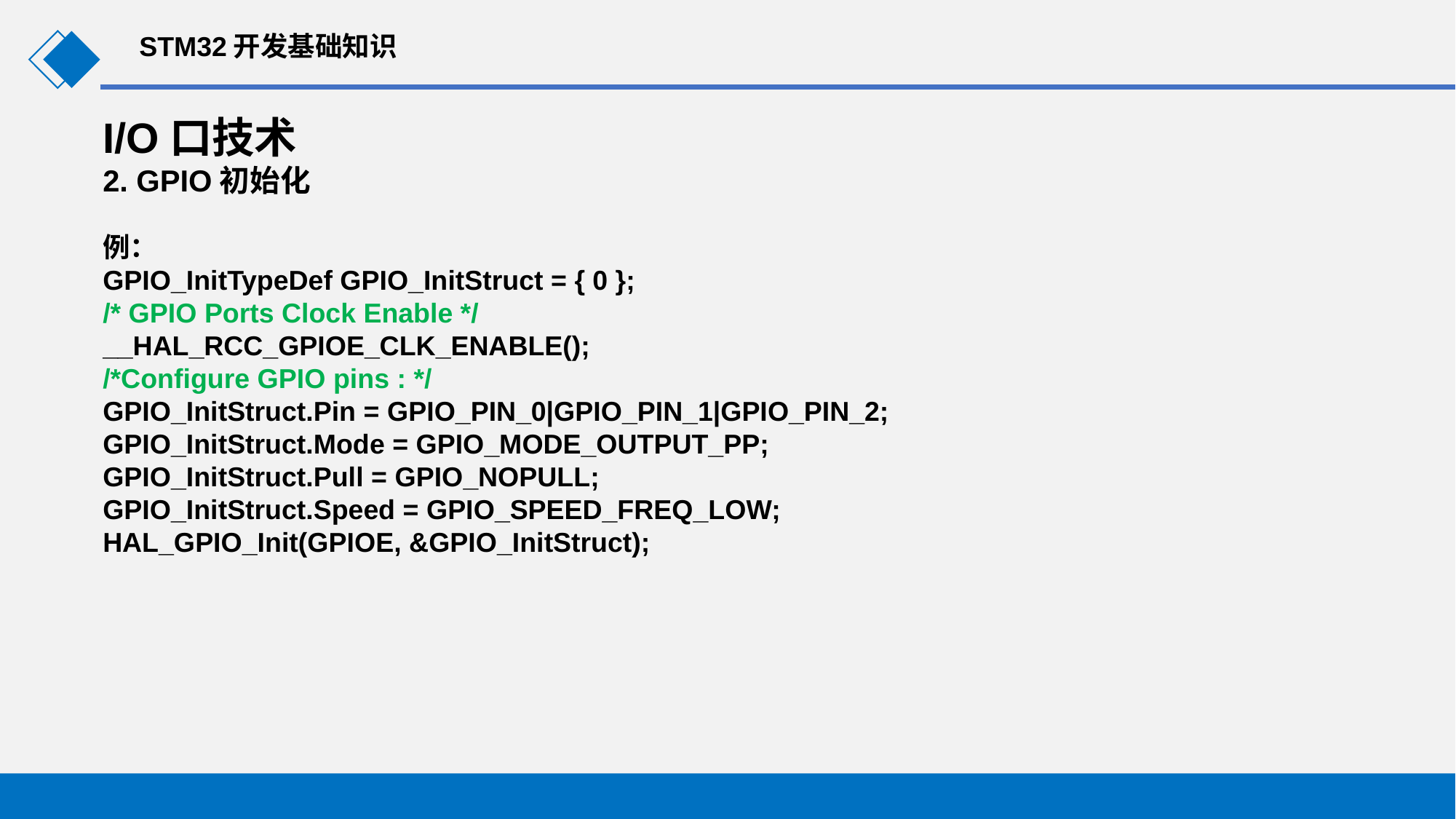

STM32开发基础知识
I/O口技术
2. GPIO初始化

例：
GPIO_InitTypeDef GPIO_InitStruct = { 0 };
/* GPIO Ports Clock Enable */
__HAL_RCC_GPIOE_CLK_ENABLE();
/*Configure GPIO pins : */
GPIO_InitStruct.Pin = GPIO_PIN_0|GPIO_PIN_1|GPIO_PIN_2;
GPIO_InitStruct.Mode = GPIO_MODE_OUTPUT_PP;
GPIO_InitStruct.Pull = GPIO_NOPULL;
GPIO_InitStruct.Speed = GPIO_SPEED_FREQ_LOW;
HAL_GPIO_Init(GPIOE, &GPIO_InitStruct);